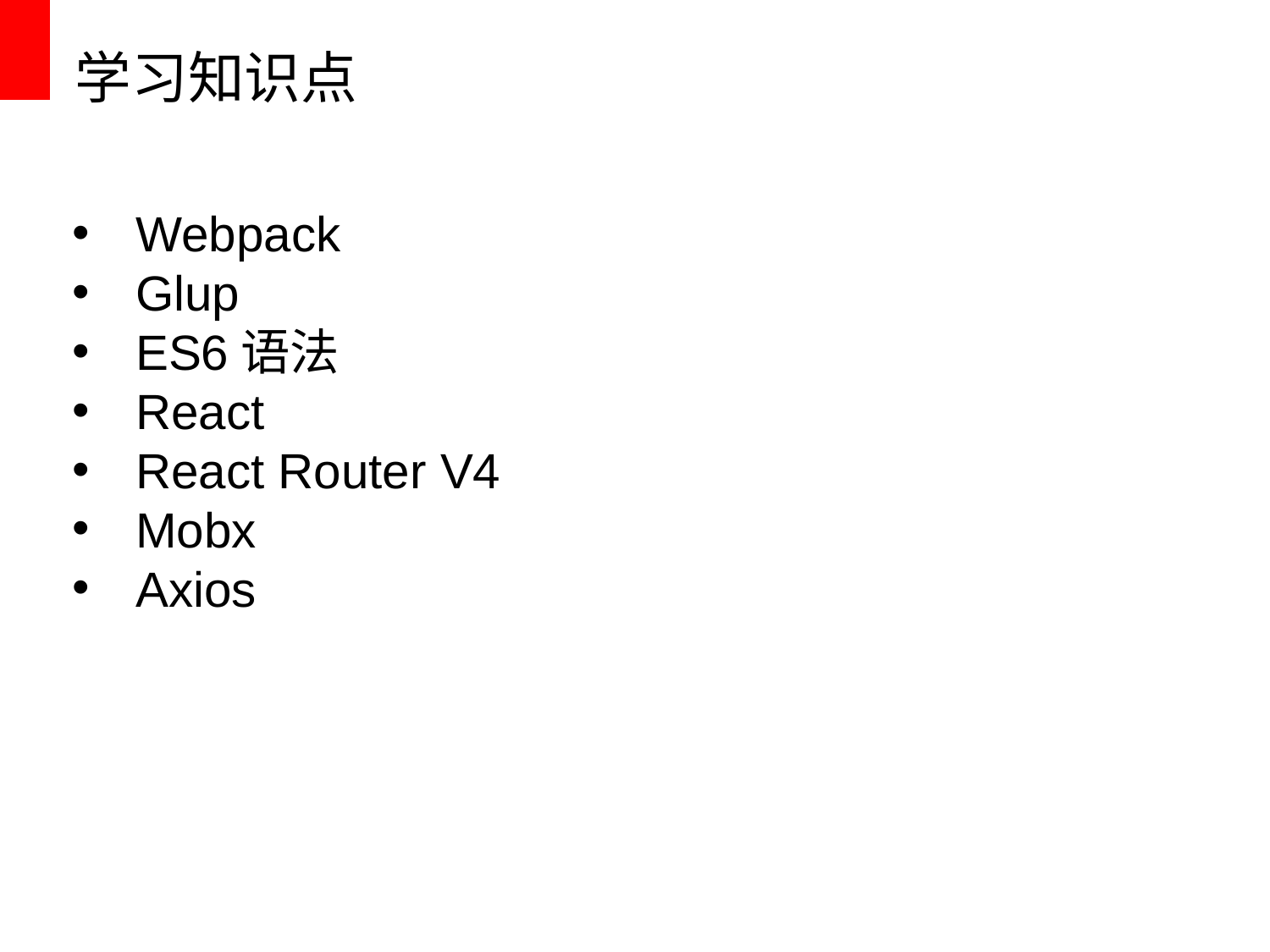

# 学习知识点
Webpack
Glup
ES6语法
React
React Router V4
Mobx
Axios